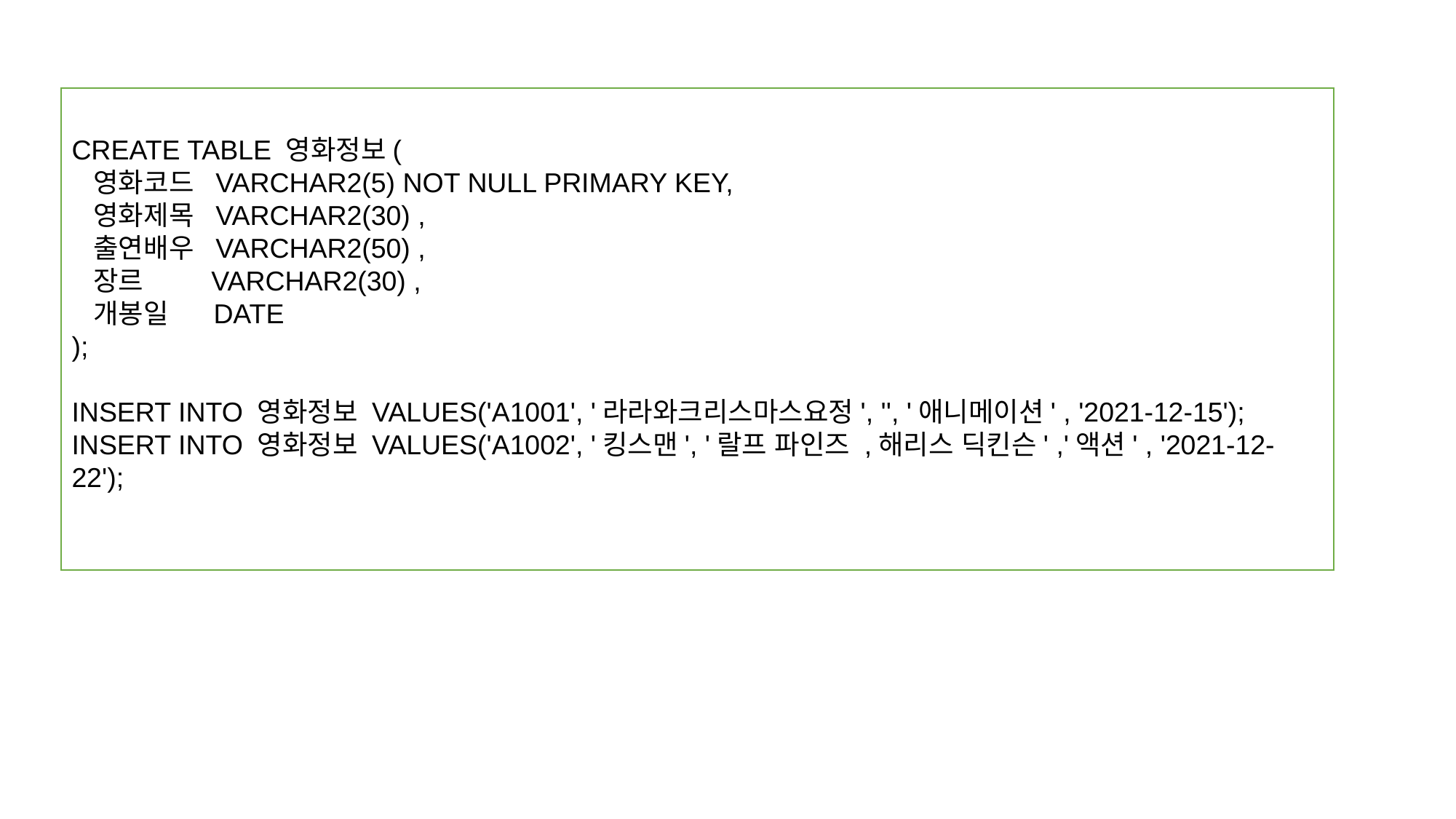

CREATE TABLE 영화정보(
  영화코드  VARCHAR2(5) NOT NULL PRIMARY KEY,
  영화제목  VARCHAR2(30) ,
  출연배우  VARCHAR2(50) ,
  장르        VARCHAR2(30) ,
  개봉일     DATE
);

INSERT INTO 영화정보 VALUES('A1001', '라라와크리스마스요정', '', '애니메이션' , '2021-12-15');
INSERT INTO 영화정보 VALUES('A1002', '킹스맨', '랄프 파인즈 ,해리스 딕킨슨' ,'액션' , '2021-12-22');